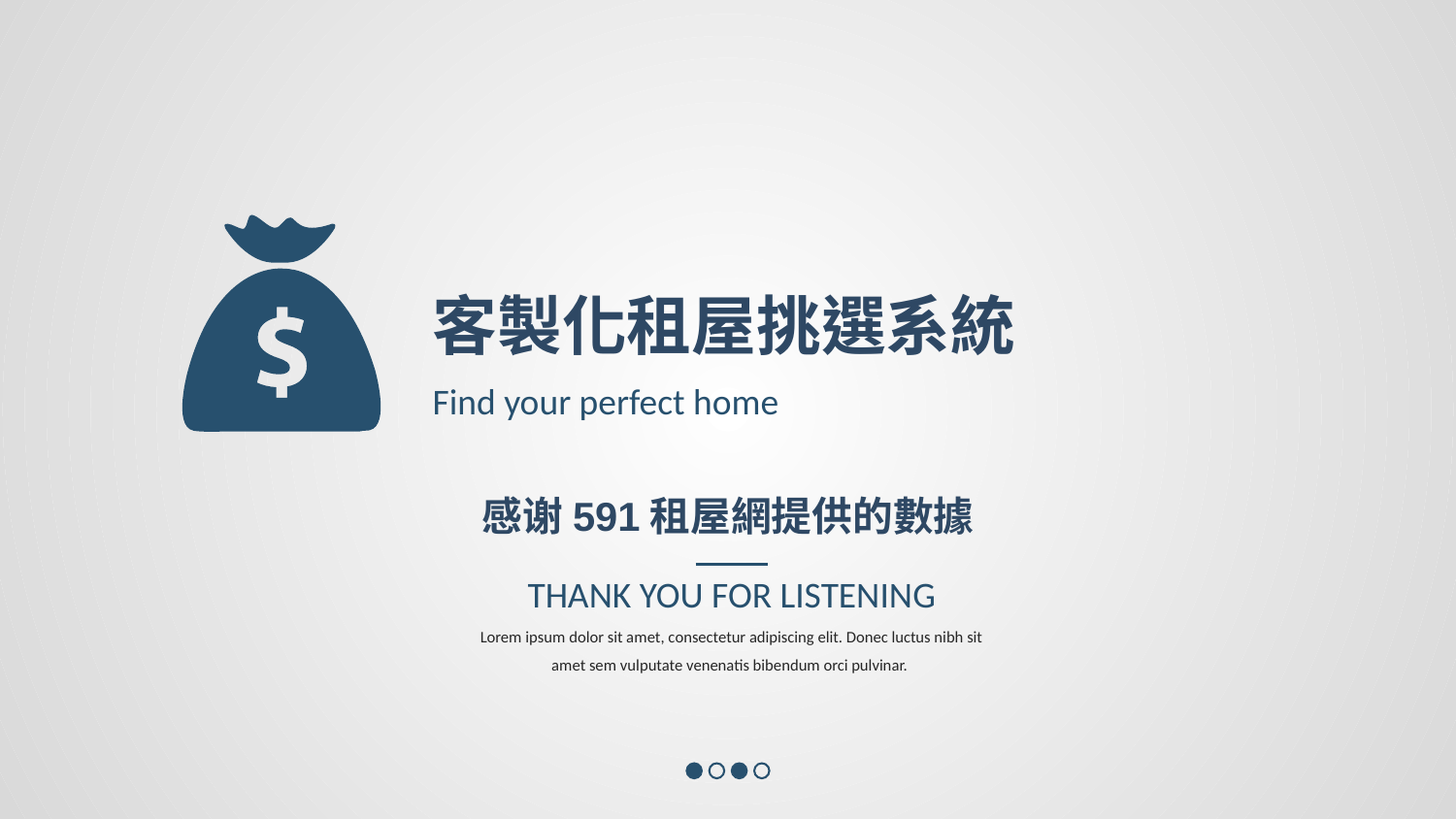

客製化租屋挑選系統
Find your perfect home
感谢591租屋網提供的數據
THANK YOU FOR LISTENING
Lorem ipsum dolor sit amet, consectetur adipiscing elit. Donec luctus nibh sit amet sem vulputate venenatis bibendum orci pulvinar.